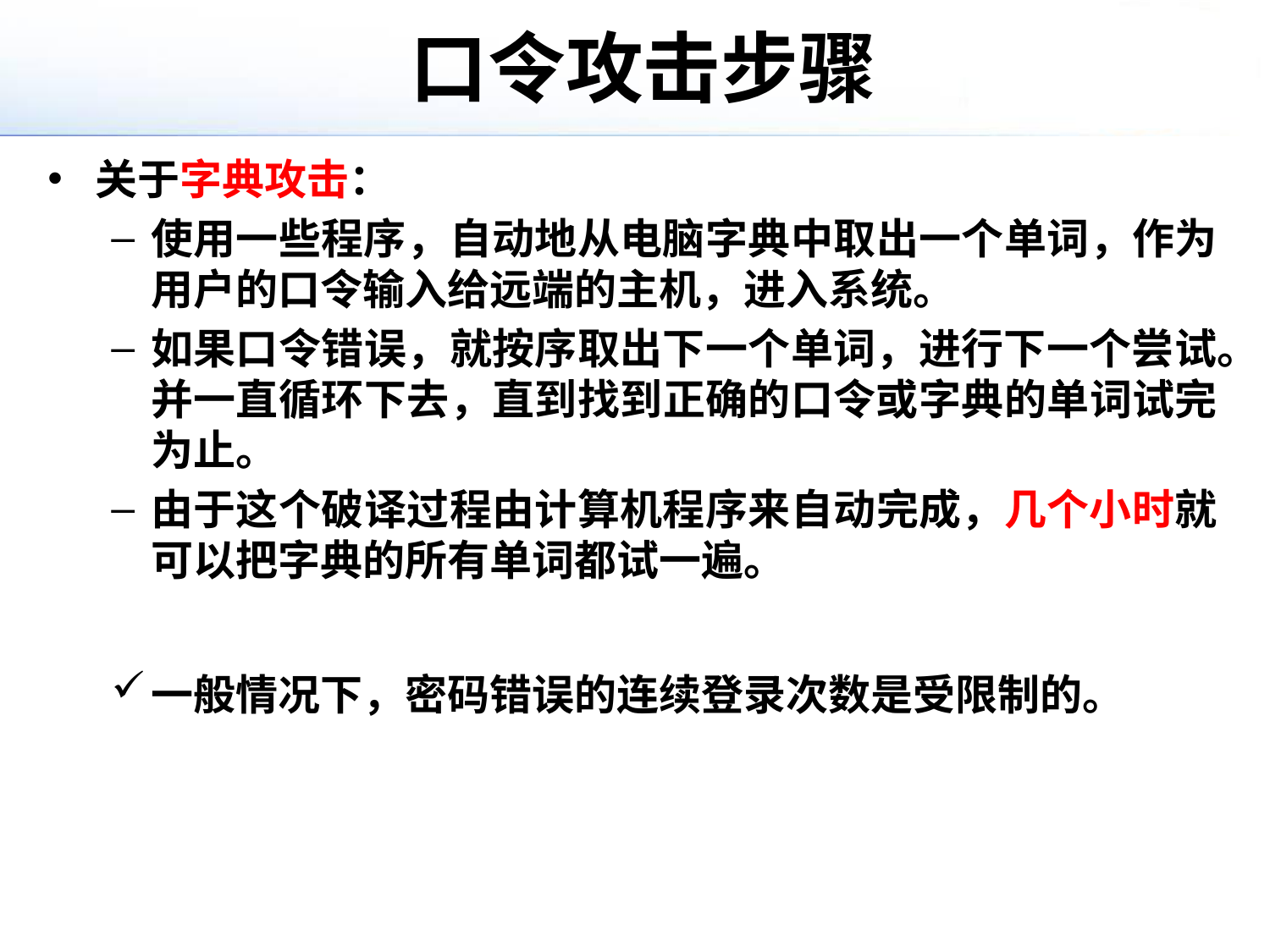

# 口令攻击步骤
关于字典攻击：
使用一些程序，自动地从电脑字典中取出一个单词，作为用户的口令输入给远端的主机，进入系统。
如果口令错误，就按序取出下一个单词，进行下一个尝试。并一直循环下去，直到找到正确的口令或字典的单词试完为止。
由于这个破译过程由计算机程序来自动完成，几个小时就可以把字典的所有单词都试一遍。

一般情况下，密码错误的连续登录次数是受限制的。